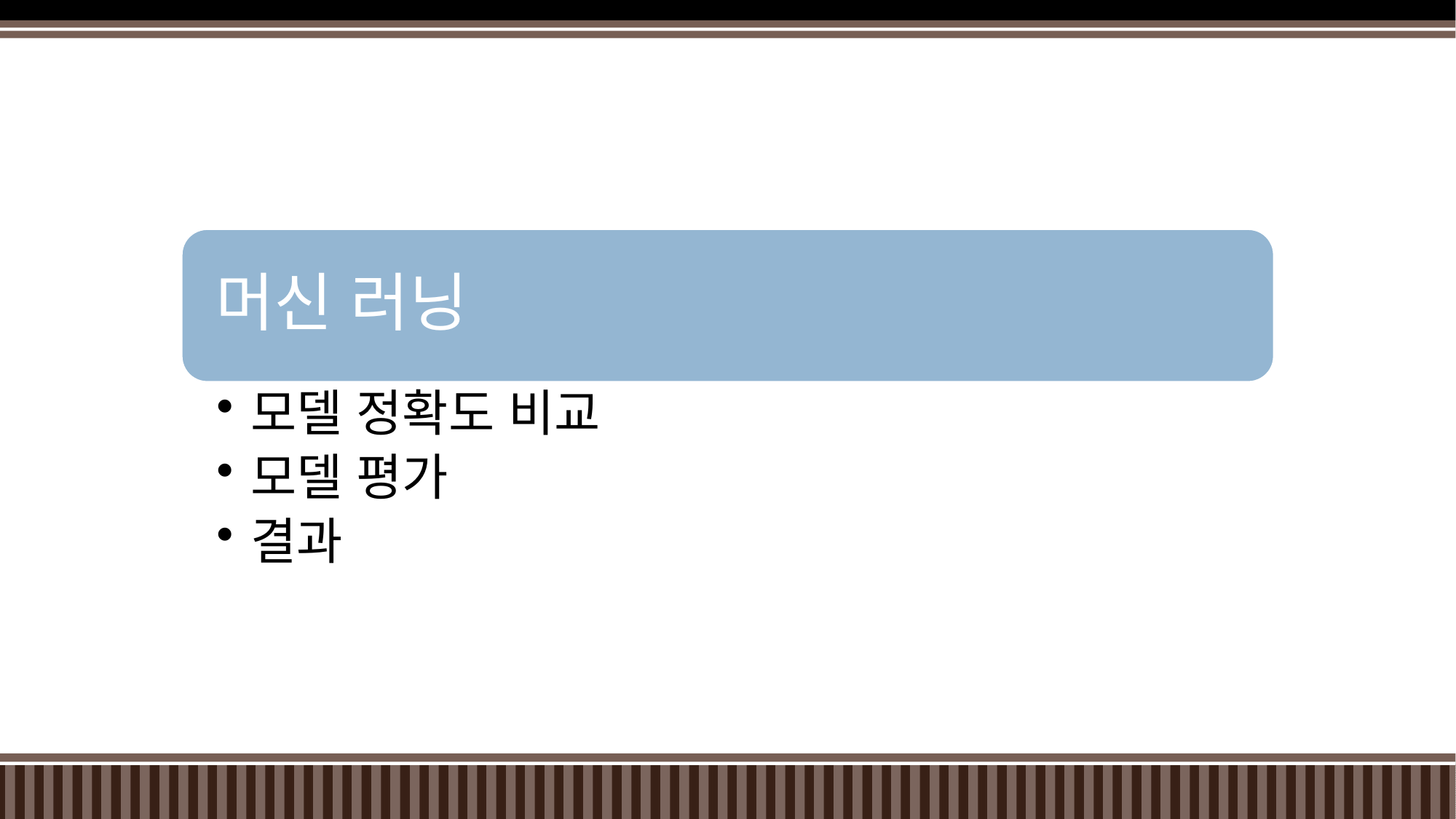

머신 러닝
모델 정확도 비교
모델 평가
결과